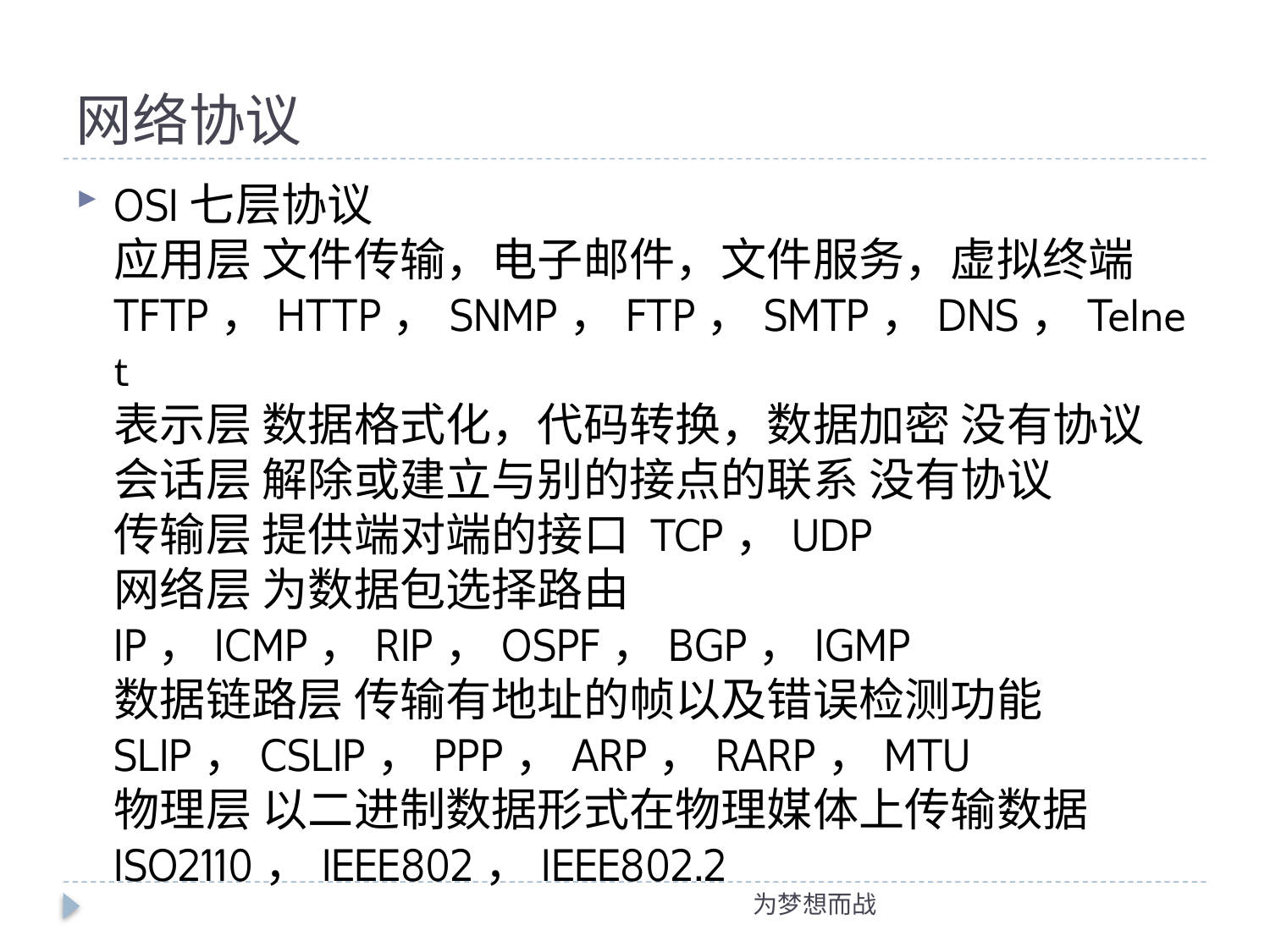

# 网络协议
OSI七层协议 
应用层 文件传输，电子邮件，文件服务，虚拟终端 TFTP，HTTP，SNMP，FTP，SMTP，DNS，Telnet 
表示层 数据格式化，代码转换，数据加密 没有协议 
会话层 解除或建立与别的接点的联系 没有协议 
传输层 提供端对端的接口 TCP，UDP 
网络层 为数据包选择路由 IP，ICMP，RIP，OSPF，BGP，IGMP 
数据链路层 传输有地址的帧以及错误检测功能 SLIP，CSLIP，PPP，ARP，RARP，MTU 
物理层 以二进制数据形式在物理媒体上传输数据 ISO2110，IEEE802，IEEE802.2
为梦想而战